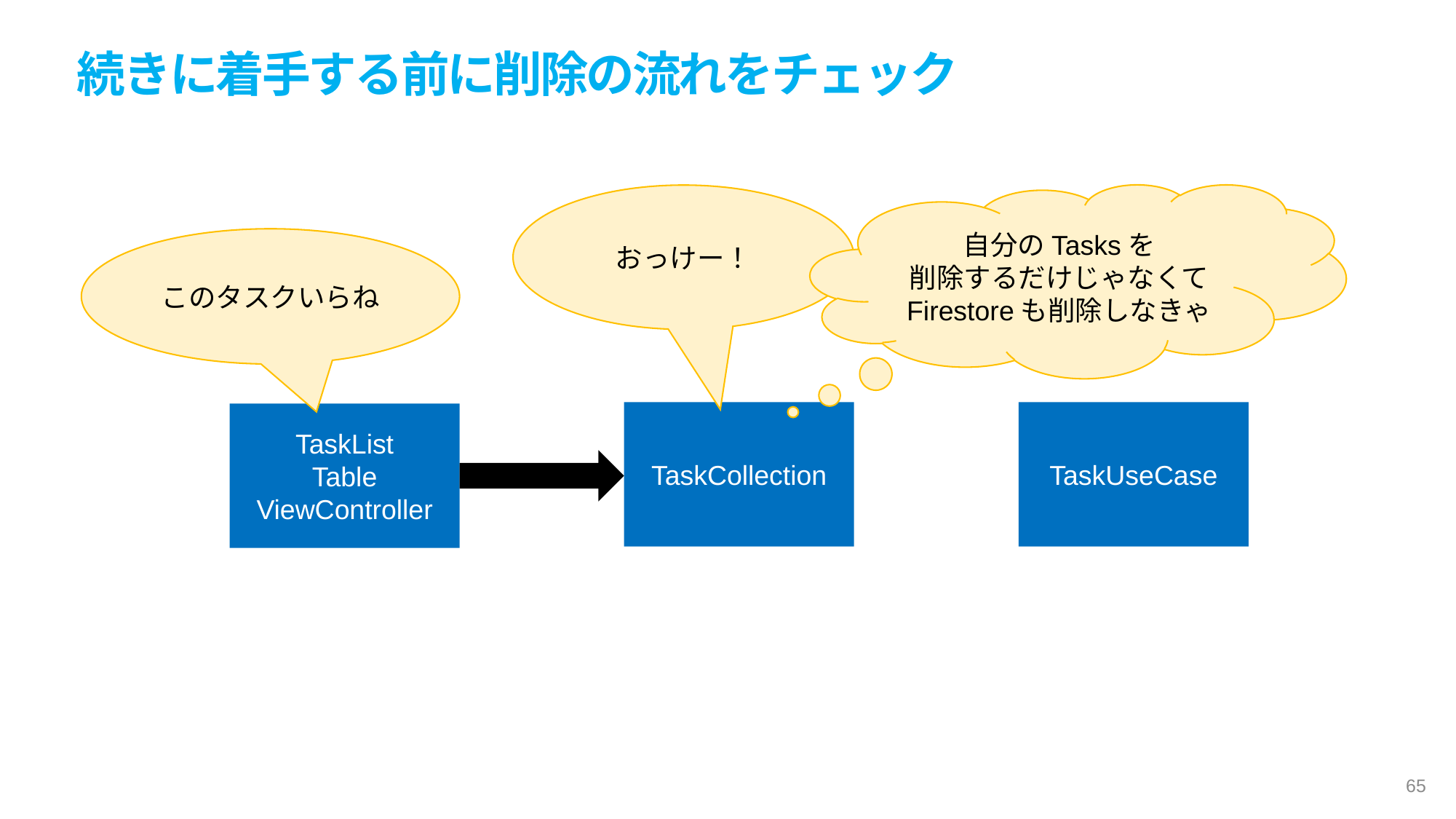

続きに着手する前に削除の流れをチェック
自分のTasksを
削除するだけじゃなくて
Firestoreも削除しなきゃ
おっけー！
このタスクいらね
TaskCollection
TaskUseCase
TaskList
Table
ViewController

65